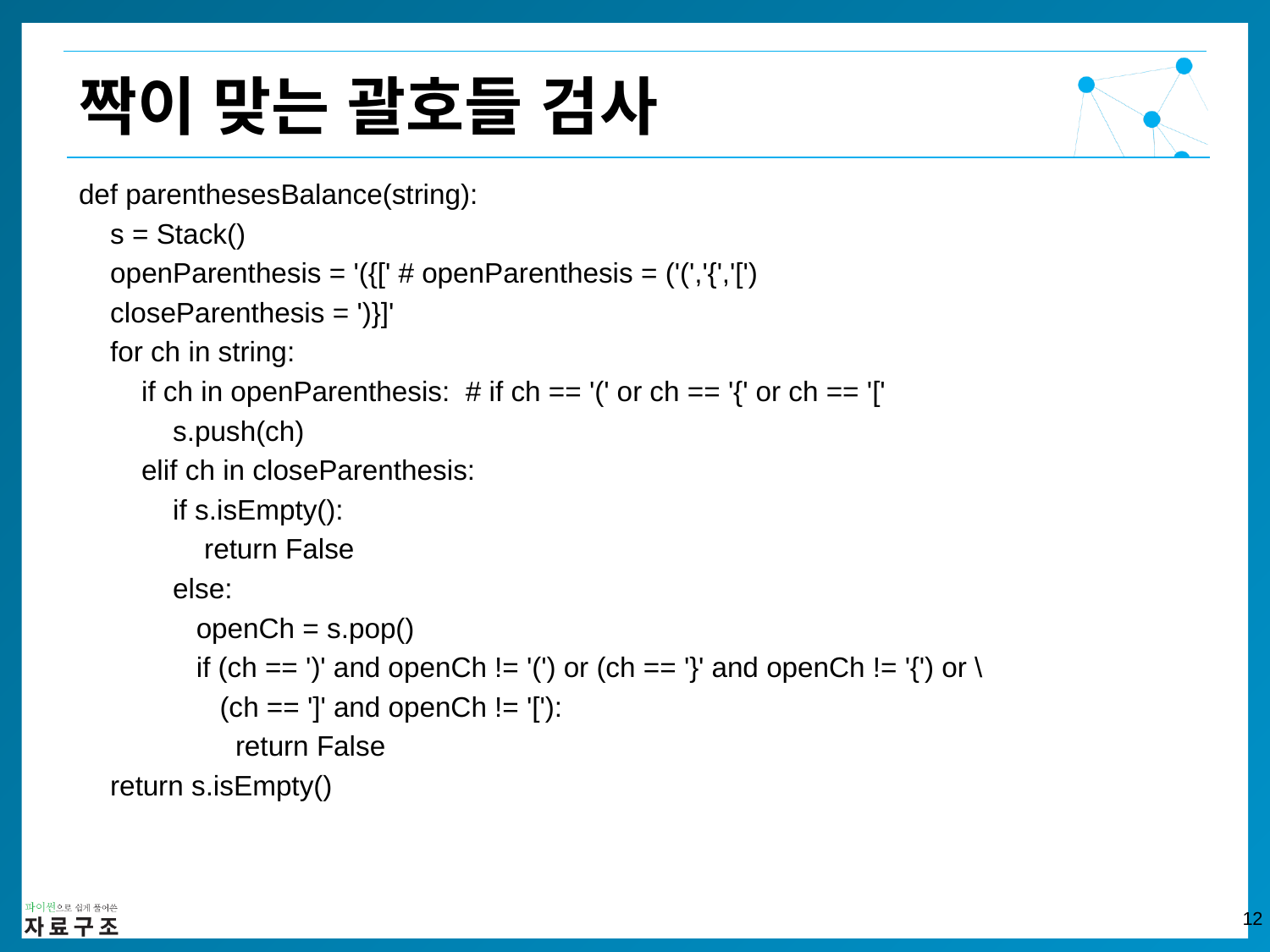

짝이 맞는 괄호들 검사
def parenthesesBalance(string):
    s = Stack()
    openParenthesis = '({[' # openParenthesis = ('(','{','[')
    closeParenthesis = ')}]'
    for ch in string:
        if ch in openParenthesis:  # if ch == '(' or ch == '{' or ch == '['
            s.push(ch)
        elif ch in closeParenthesis:
            if s.isEmpty():
                return False
            else:
               openCh = s.pop()
               if (ch == ')' and openCh != '(') or (ch == '}' and openCh != '{') or \
                  (ch == ']' and openCh != '['):
                    return False
    return s.isEmpty()